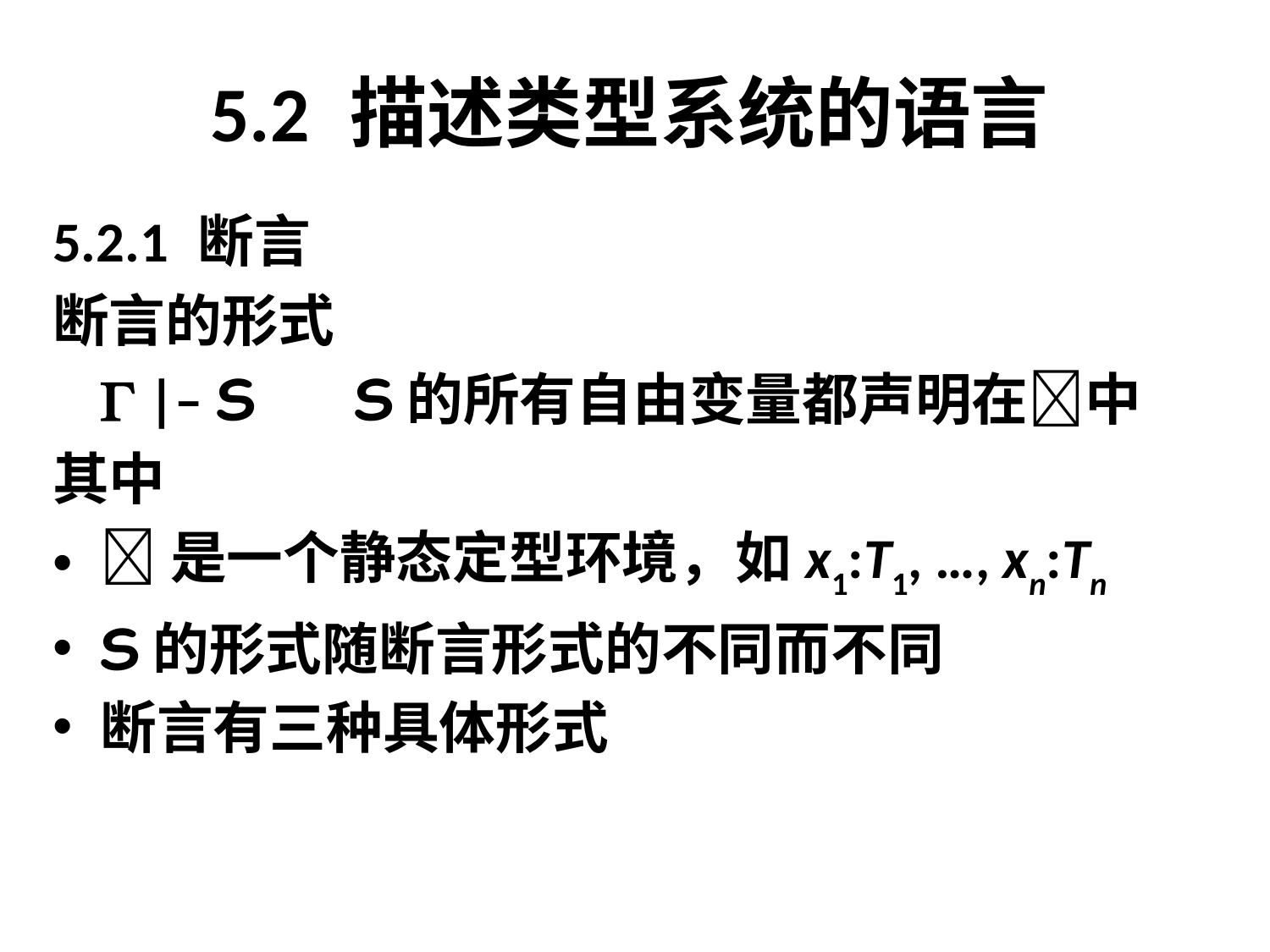

# 5.2 描述类型系统的语言
5.2.1 断言
断言的形式
	Γ |– S	S的所有自由变量都声明在Γ中
其中
Γ是一个静态定型环境，如x1:T1, …, xn:Tn
S的形式随断言形式的不同而不同
断言有三种具体形式